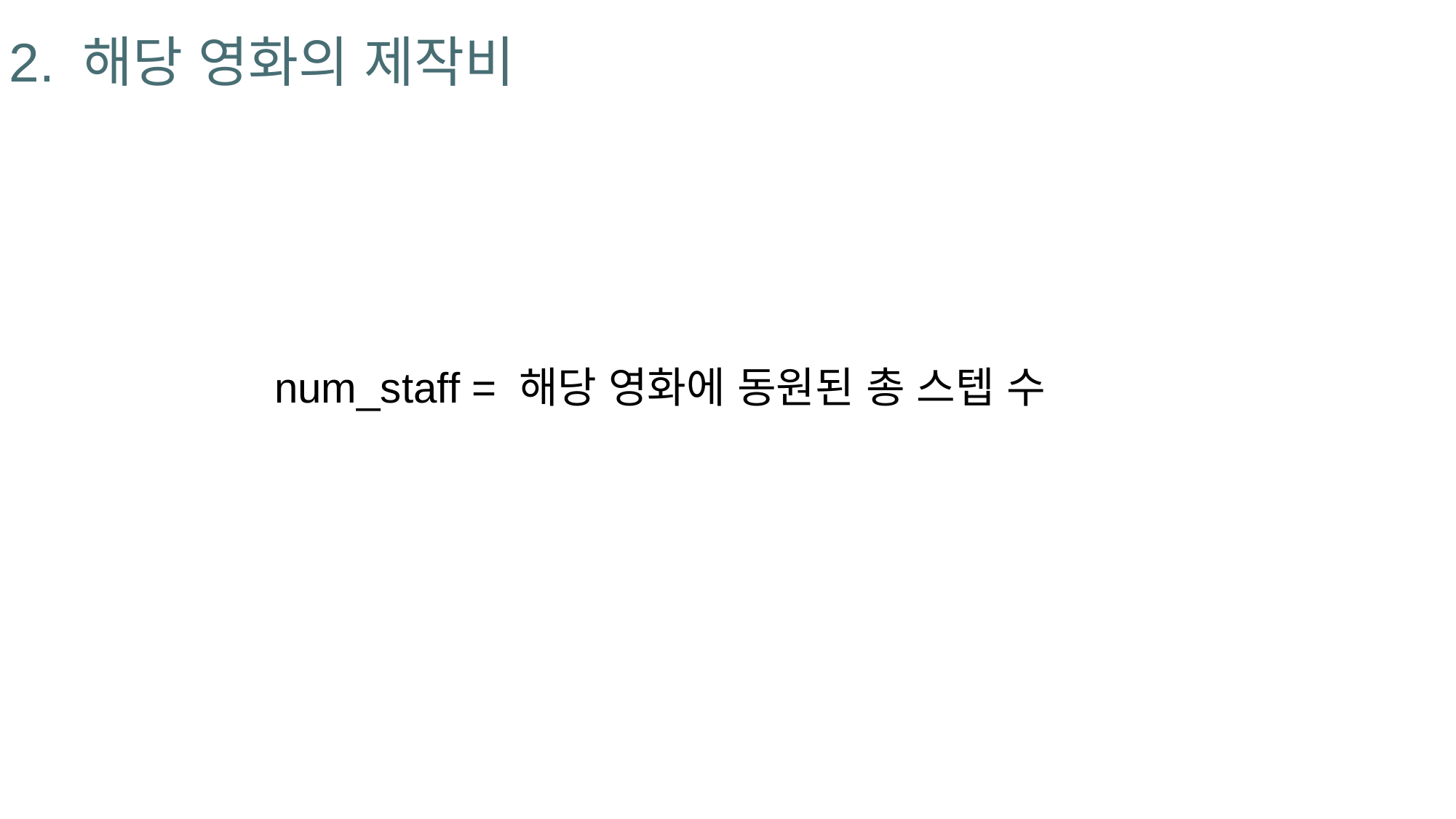

# 2. 해당 영화의 제작비
num_staff = 해당 영화에 동원된 총 스텝 수